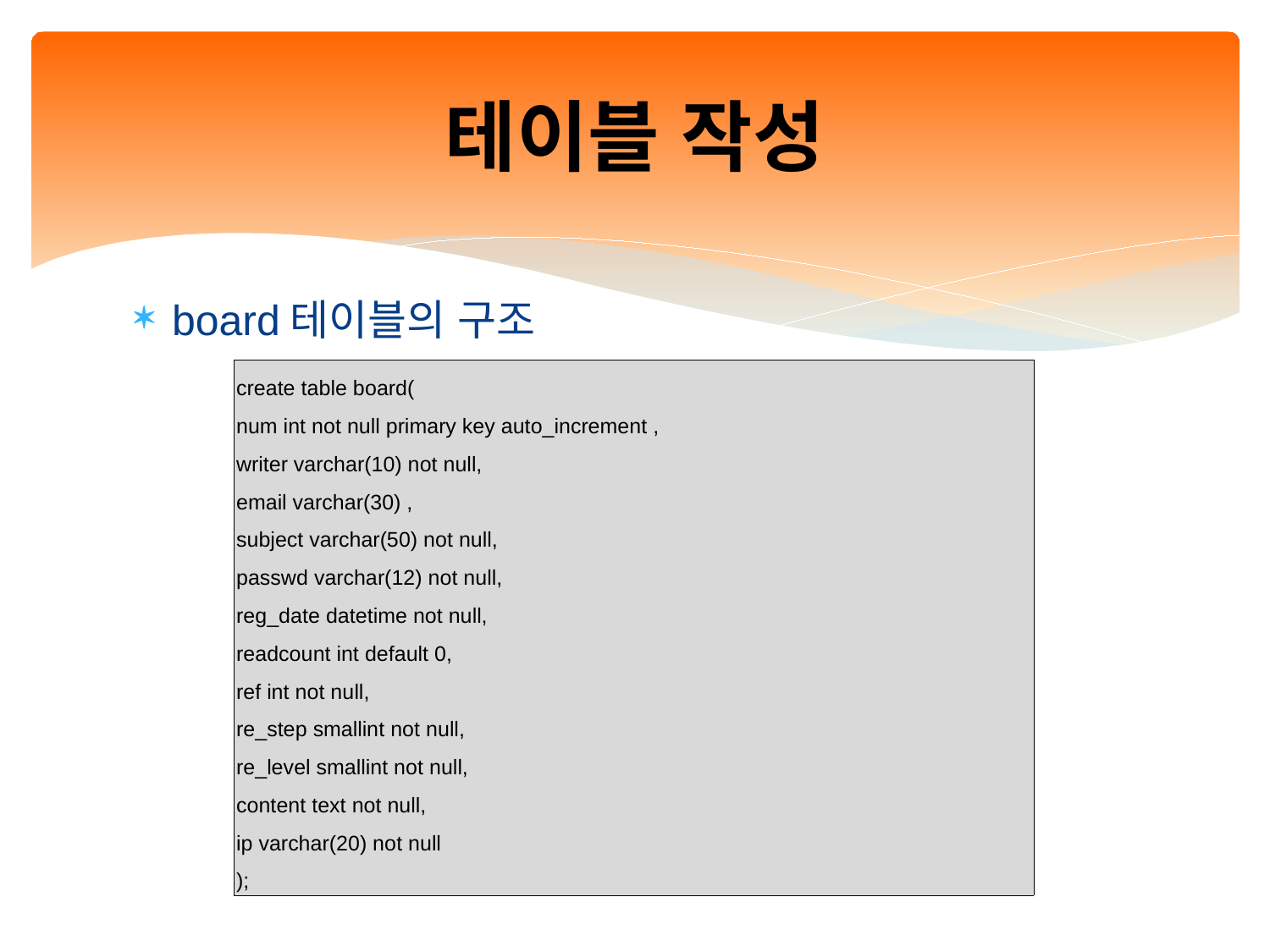

# 테이블 작성
board테이블의 구조
| create table board( num int not null primary key auto\_increment , writer varchar(10) not null, email varchar(30) , subject varchar(50) not null, passwd varchar(12) not null, reg\_date datetime not null, readcount int default 0, ref int not null, re\_step smallint not null, re\_level smallint not null, content text not null, ip varchar(20) not null ); |
| --- |